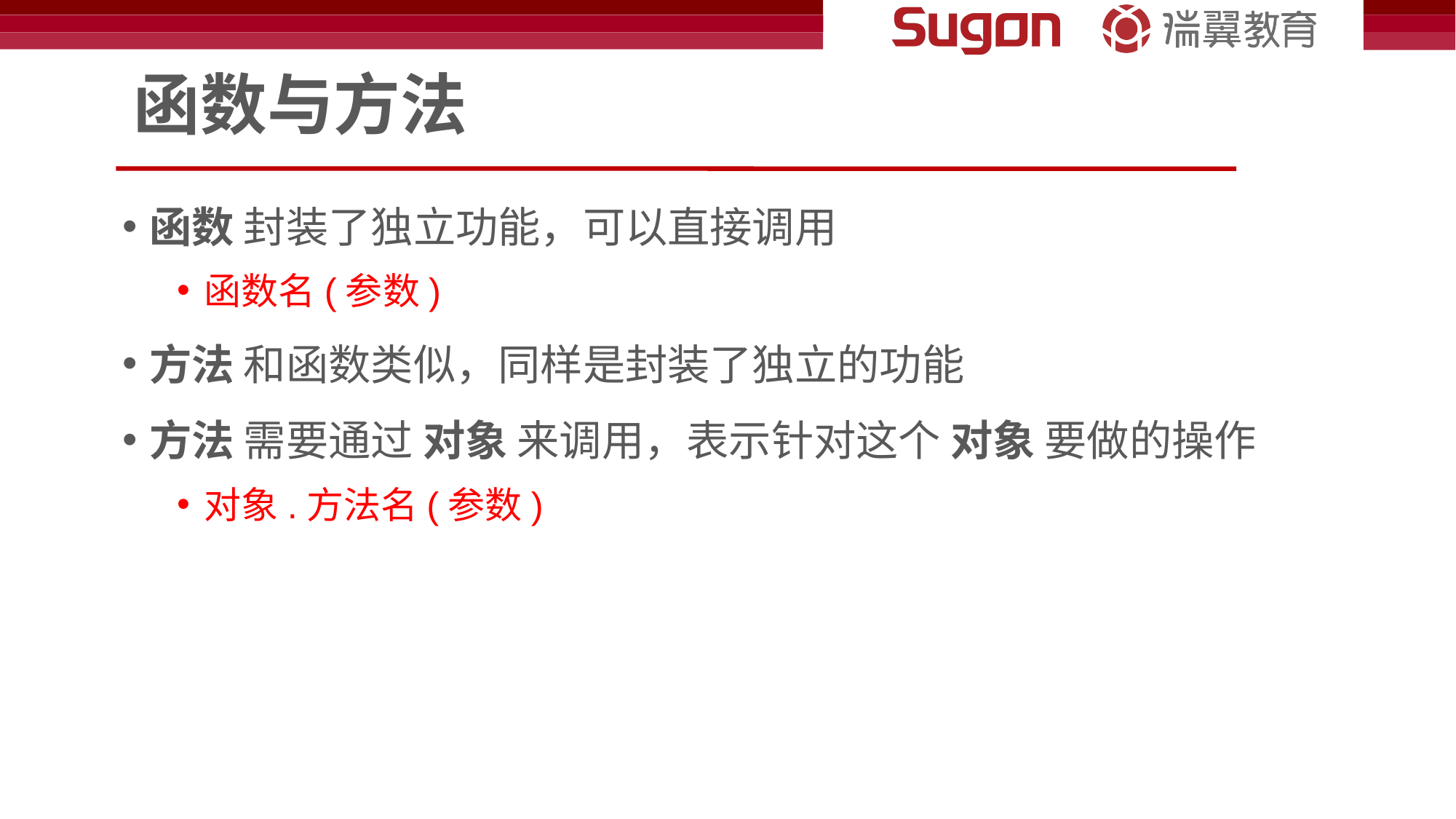

# 函数与方法
函数 封装了独立功能，可以直接调用
函数名(参数)
方法 和函数类似，同样是封装了独立的功能
方法 需要通过 对象 来调用，表示针对这个 对象 要做的操作
对象.方法名(参数)